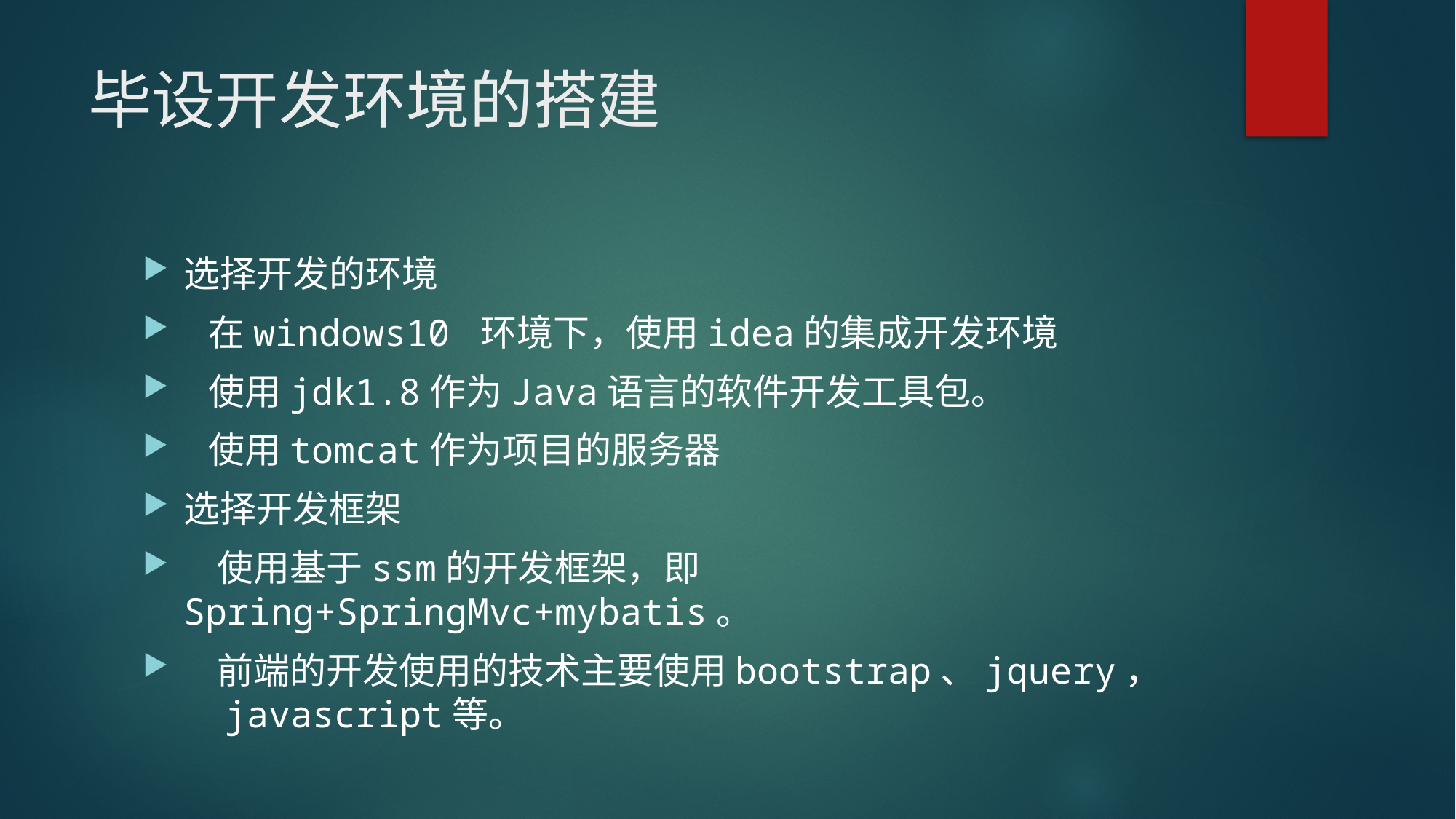

# 毕设开发环境的搭建
选择开发的环境
  在windows10 环境下，使用idea的集成开发环境
  使用jdk1.8作为Java语言的软件开发工具包。
  使用tomcat作为项目的服务器
选择开发框架
   使用基于ssm的开发框架，即Spring+SpringMvc+mybatis。
   前端的开发使用的技术主要使用bootstrap、jquery，        javascript等。